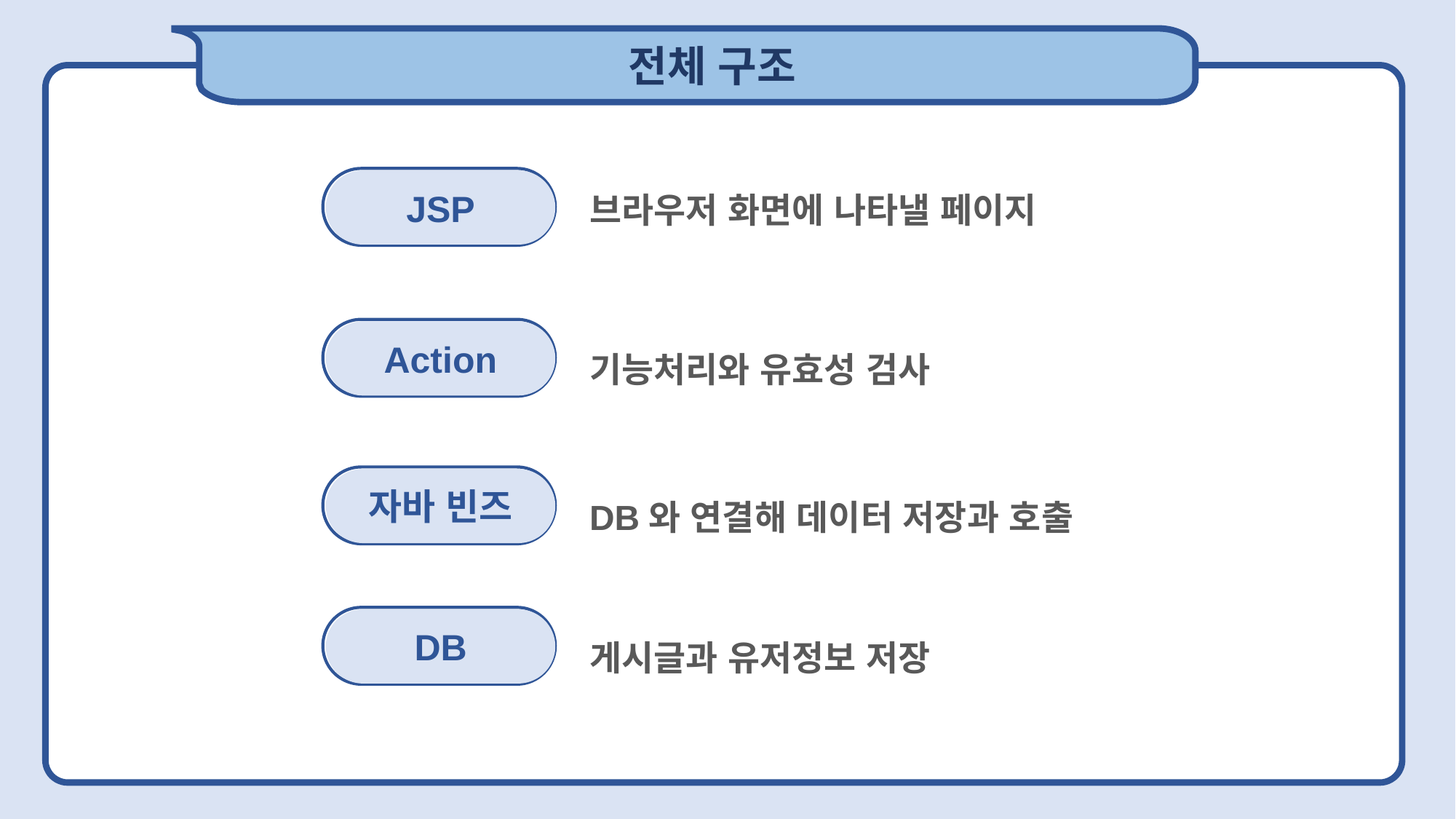

전체 구조
브라우저 화면에 나타낼 페이지
CONTENTS
JSP
CONTENTS
Action
기능처리와 유효성 검사
CONTENTS
자바 빈즈
DB와 연결해 데이터 저장과 호출
CONTENTS
DB
게시글과 유저정보 저장